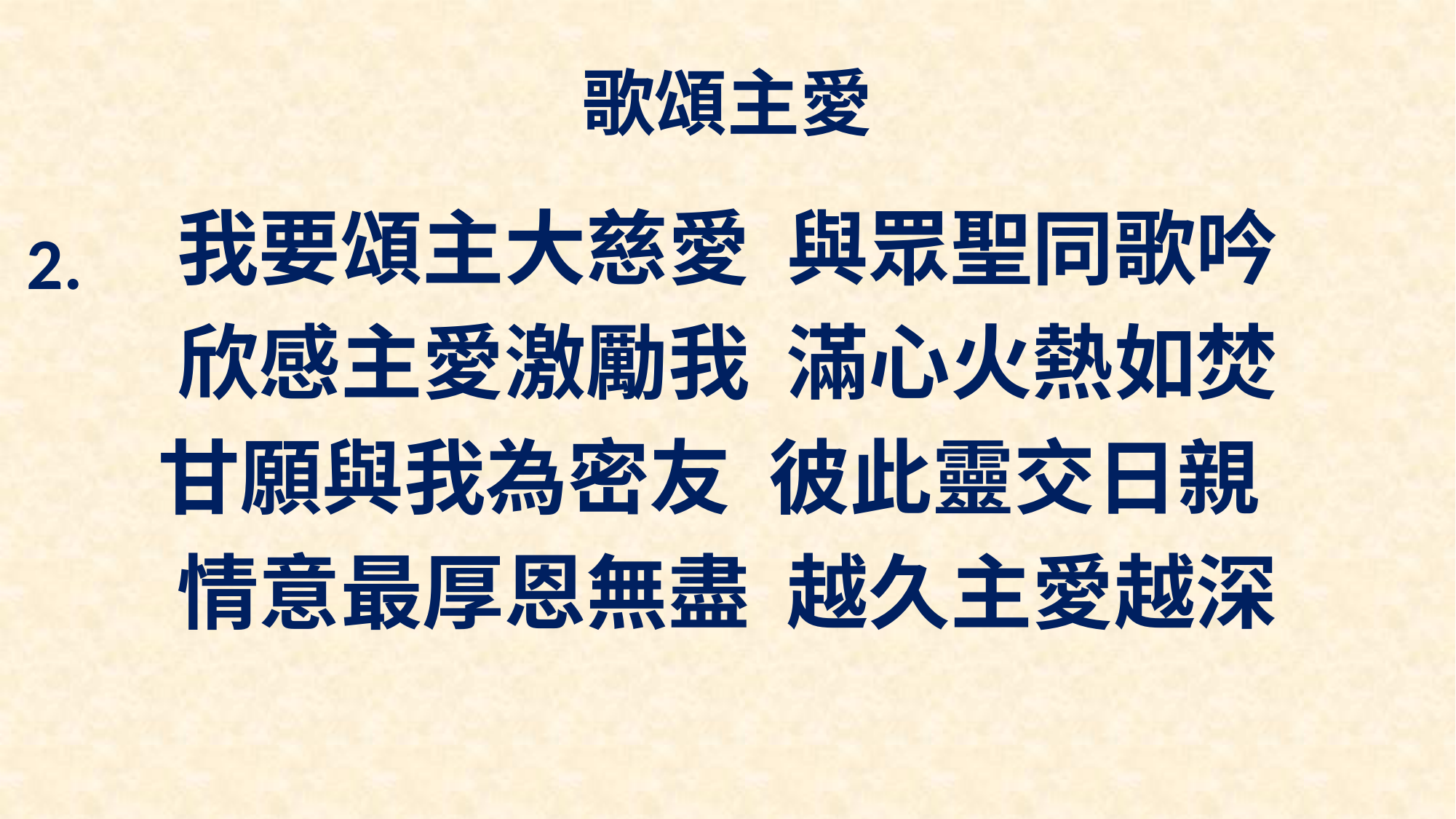

# 歌頌主愛
我要頌主大慈愛  與眾聖同歌吟
欣感主愛激勵我  滿心火熱如焚
甘願與我為密友  彼此靈交日親
情意最厚恩無盡  越久主愛越深
2.